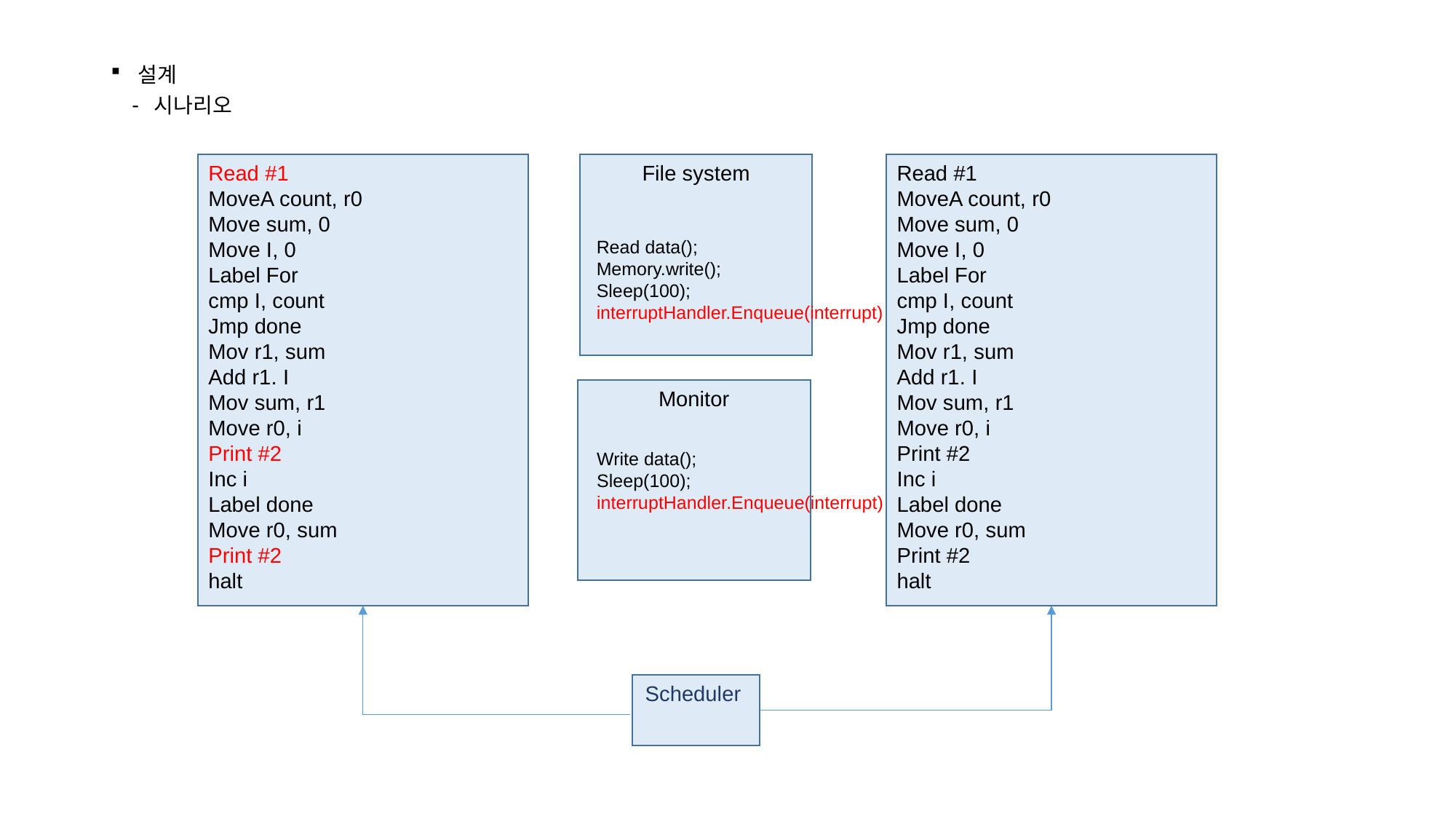

설계
시나리오
Read #1
MoveA count, r0
Move sum, 0
Move I, 0
Label For
cmp I, count
Jmp done
Mov r1, sum
Add r1. I
Mov sum, r1
Move r0, i
Print #2
Inc i
Label done
Move r0, sum
Print #2
halt
File system

Read #1
MoveA count, r0
Move sum, 0
Move I, 0
Label For
cmp I, count
Jmp done
Mov r1, sum
Add r1. I
Mov sum, r1
Move r0, i
Print #2
Inc i
Label done
Move r0, sum
Print #2
halt
Read data();
Memory.write();
Sleep(100);
interruptHandler.Enqueue(interrupt)

Monitor
Write data();
Sleep(100);
interruptHandler.Enqueue(interrupt)

Scheduler